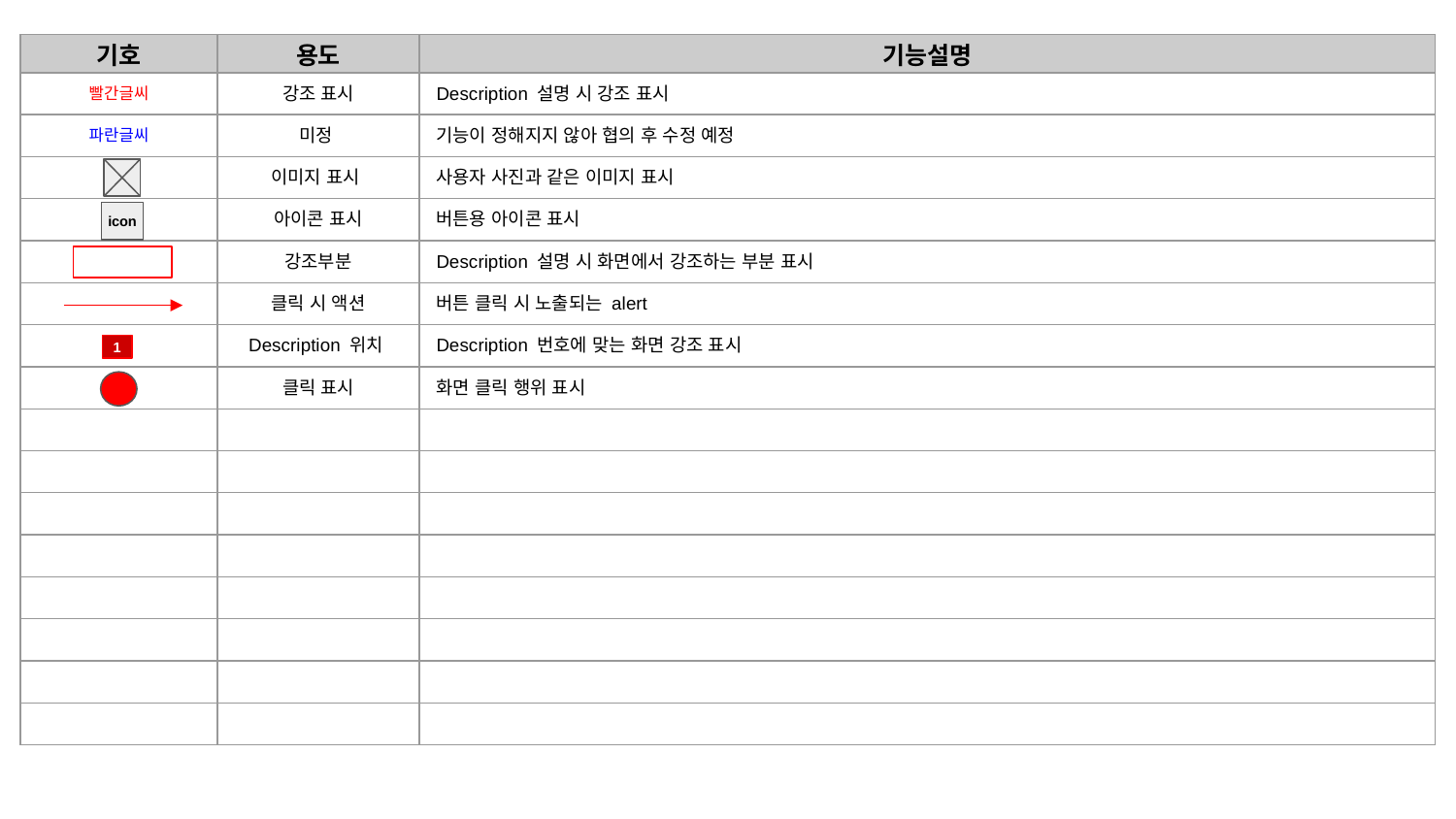

| 기호 | 용도 | 기능설명 |
| --- | --- | --- |
| 빨간글씨 | 강조 표시 | Description 설명 시 강조 표시 |
| 파란글씨 | 미정 | 기능이 정해지지 않아 협의 후 수정 예정 |
|  | 이미지 표시 | 사용자 사진과 같은 이미지 표시 |
|  | 아이콘 표시 | 버튼용 아이콘 표시 |
|  | 강조부분 | Description 설명 시 화면에서 강조하는 부분 표시 |
|  | 클릭 시 액션 | 버튼 클릭 시 노출되는 alert |
|  | Description 위치 | Description 번호에 맞는 화면 강조 표시 |
|  | 클릭 표시 | 화면 클릭 행위 표시 |
|  |  |  |
|  |  |  |
|  |  |  |
|  |  |  |
|  |  |  |
|  |  |  |
|  |  |  |
|  |  |  |

icon

1